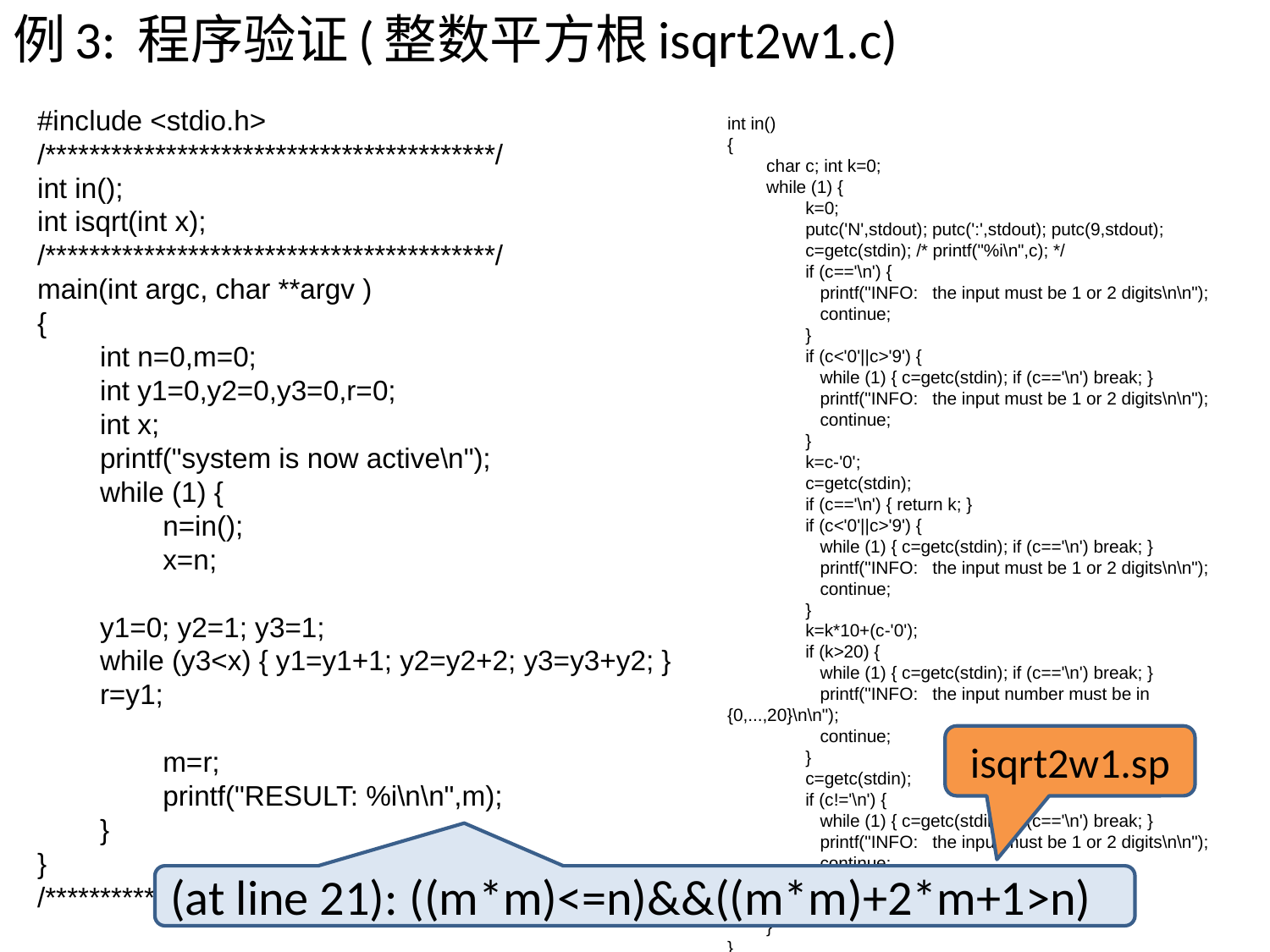

# 例3: 程序验证(整数平方根isqrt2w1.c)
#include <stdio.h>
/*****************************************/
int in();
int isqrt(int x);
/*****************************************/
main(int argc, char **argv )
{
        int n=0,m=0;
        int y1=0,y2=0,y3=0,r=0;
        int x;
        printf("system is now active\n");
        while (1) {
                n=in();
                x=n;

        y1=0; y2=1; y3=1;
        while (y3<x) { y1=y1+1; y2=y2+2; y3=y3+y2; }
        r=y1;

                m=r;
                printf("RESULT: %i\n\n",m);
        }
}
/*****************************************/

int in()
{
        char c; int k=0;
        while (1) {
                k=0;
                putc('N',stdout); putc(':',stdout); putc(9,stdout);
                c=getc(stdin); /* printf("%i\n",c); */
                if (c=='\n') {
                   printf("INFO:   the input must be 1 or 2 digits\n\n");
                   continue;
                }
                if (c<'0'||c>'9') {
                   while (1) { c=getc(stdin); if (c=='\n') break; }
                   printf("INFO:   the input must be 1 or 2 digits\n\n");
                   continue;
                }
                k=c-'0';
                c=getc(stdin);
                if (c=='\n') { return k; }
                if (c<'0'||c>'9') {
                   while (1) { c=getc(stdin); if (c=='\n') break; }
                   printf("INFO:   the input must be 1 or 2 digits\n\n");
                   continue;
                }
                k=k*10+(c-'0');
                if (k>20) {
                   while (1) { c=getc(stdin); if (c=='\n') break; }
                   printf("INFO:   the input number must be in {0,...,20}\n\n");
                   continue;
                }
                c=getc(stdin);
                if (c!='\n') {
                   while (1) { c=getc(stdin); if (c=='\n') break; }
                   printf("INFO:   the input must be 1 or 2 digits\n\n");
                   continue;
                }
                return k;
        }
}
isqrt2w1.sp
(at line 21): ((m*m)<=n)&&((m*m)+2*m+1>n)